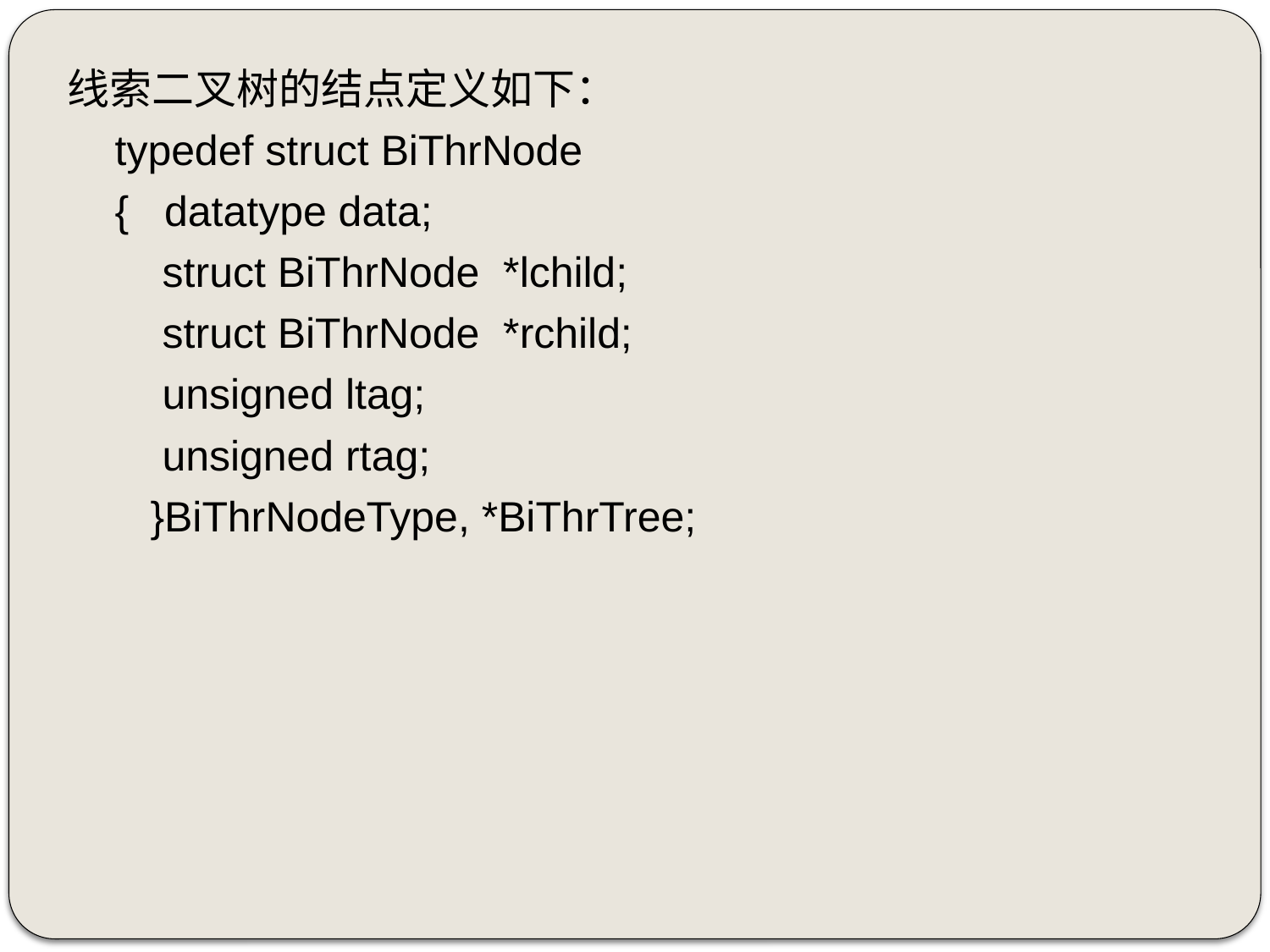

线索二叉树的结点定义如下：
    typedef struct BiThrNode
    {   datatype data;
        struct BiThrNode  *lchild;
        struct BiThrNode  *rchild;
        unsigned ltag;
        unsigned rtag;
       }BiThrNodeType, *BiThrTree;